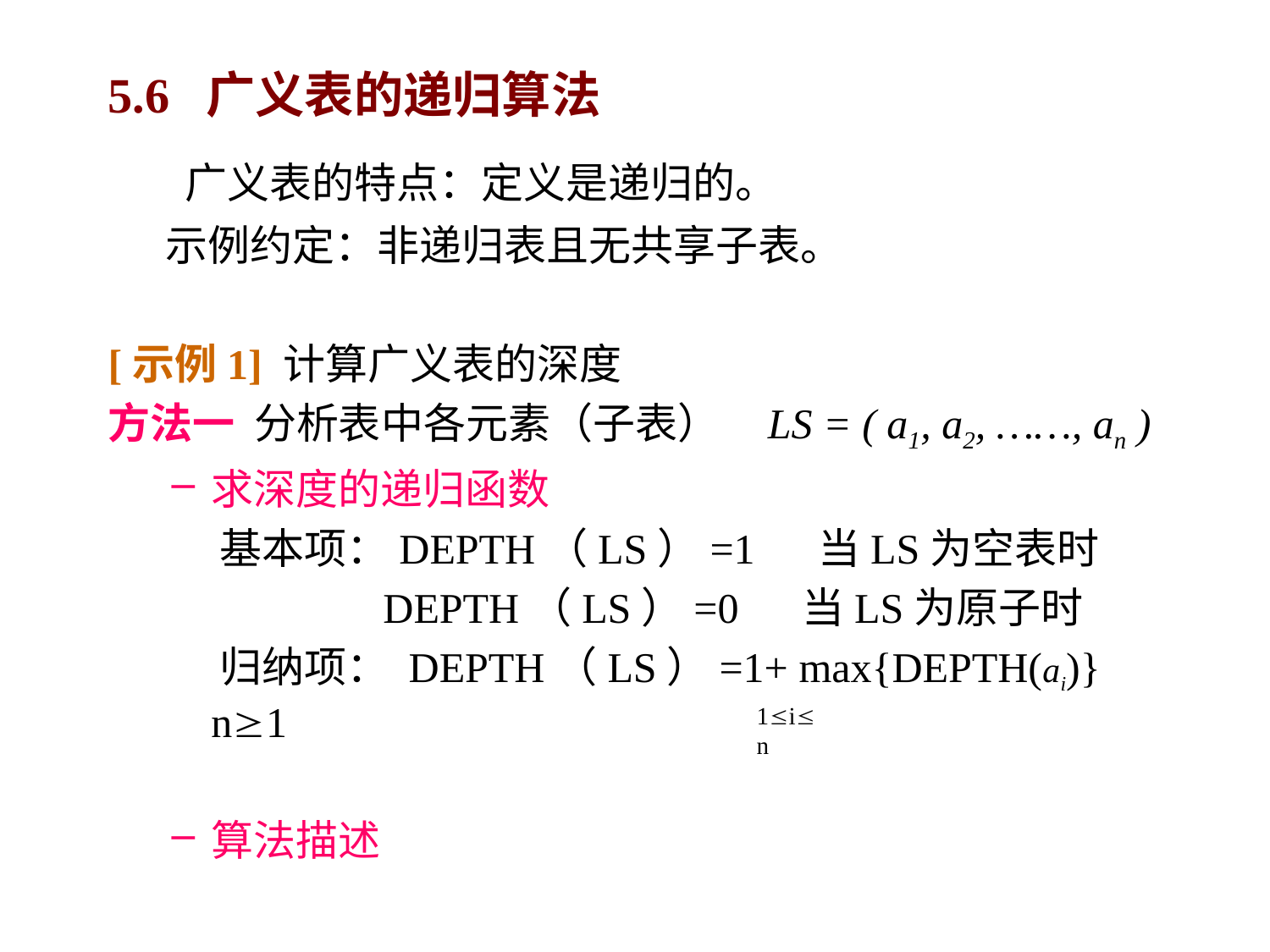

# 5.6  广义表的递归算法
     广义表的特点：定义是递归的。
     示例约定：非递归表且无共享子表。

[示例1] 计算广义表的深度
方法一  分析表中各元素（子表）    LS = ( a1, a2, ……, an )
求深度的递归函数
    基本项：DEPTH（LS）=1     当LS为空表时
                    DEPTH（LS）=0     当LS为原子时
    归纳项： DEPTH（LS）=1+ max{DEPTH(ai)}   n≥1

算法描述
1≤i≤n